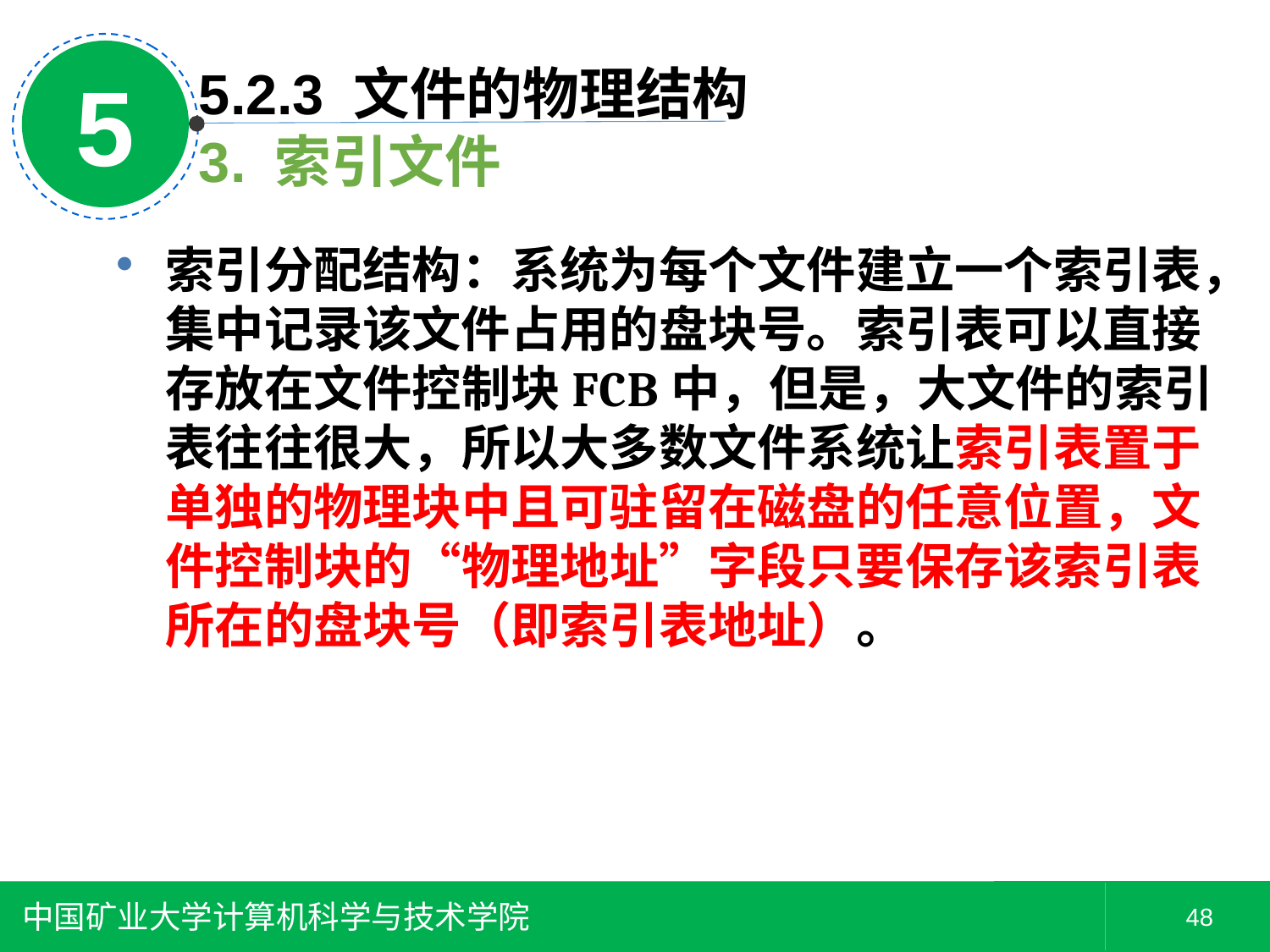

5
5.2.3 文件的物理结构
3. 索引文件

索引分配结构：系统为每个文件建立一个索引表，集中记录该文件占用的盘块号。索引表可以直接存放在文件控制块FCB中，但是，大文件的索引表往往很大，所以大多数文件系统让索引表置于单独的物理块中且可驻留在磁盘的任意位置，文件控制块的“物理地址”字段只要保存该索引表所在的盘块号（即索引表地址）。